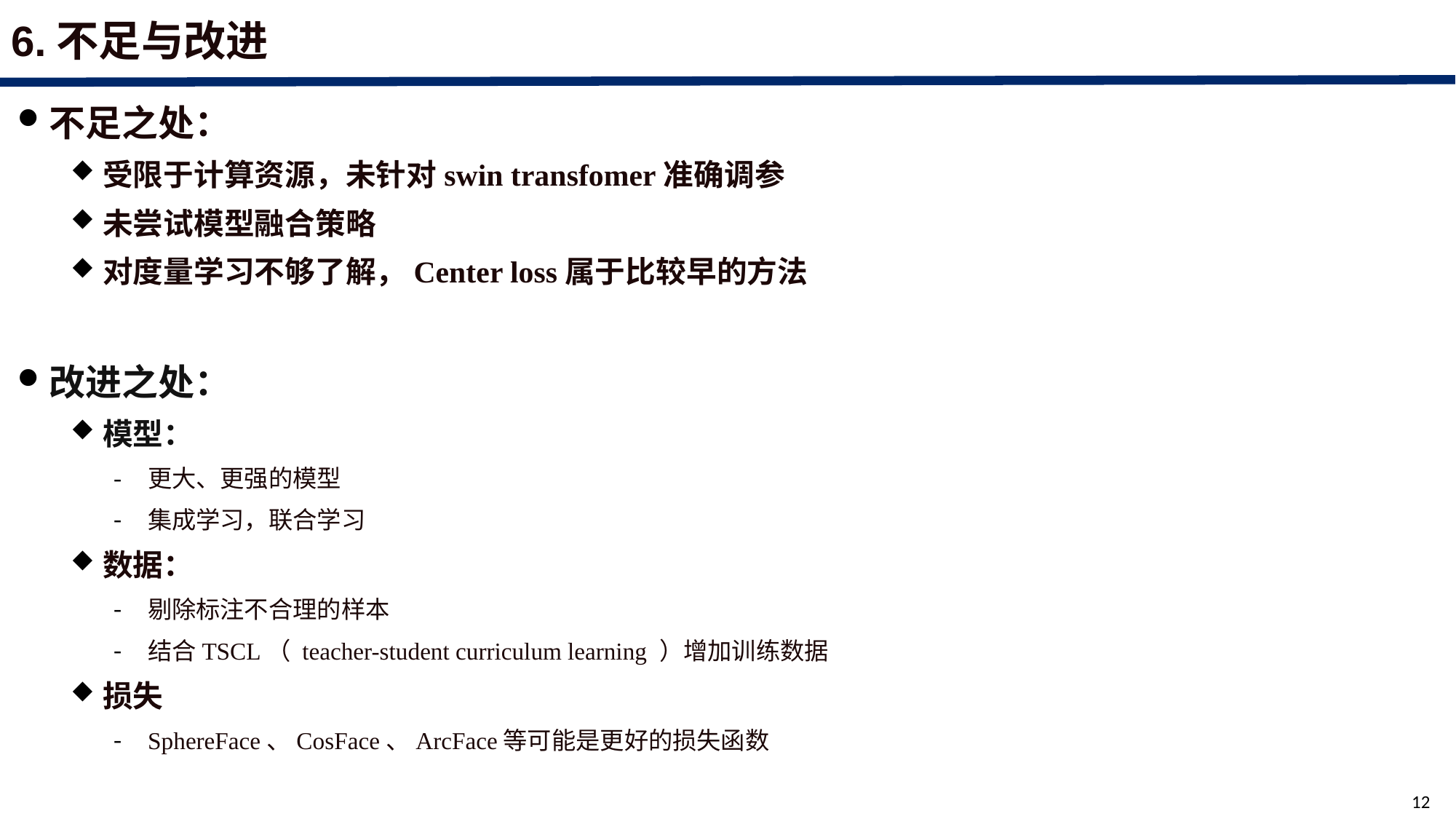

# 6.不足与改进
不足之处：
受限于计算资源，未针对swin transfomer准确调参
未尝试模型融合策略
对度量学习不够了解，Center loss属于比较早的方法

改进之处：
模型：
更大、更强的模型
集成学习，联合学习
数据：
剔除标注不合理的样本
结合TSCL（ teacher-student curriculum learning ）增加训练数据
损失
SphereFace、CosFace、ArcFace等可能是更好的损失函数